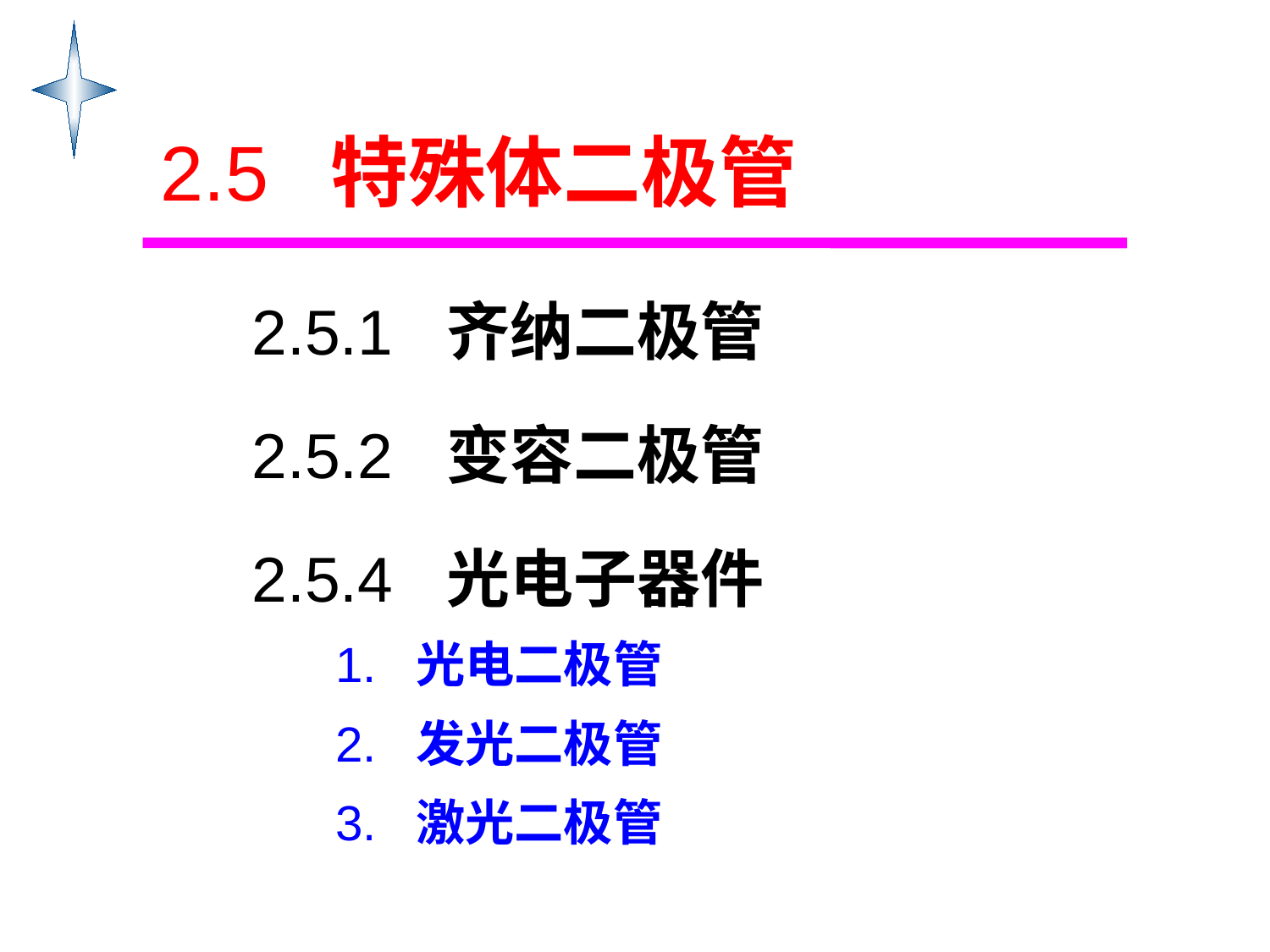

2.5  特殊体二极管

 2.5.1 齐纳二极管
 2.5.2 变容二极管
 2.5.4 光电子器件
1.  光电二极管
2.  发光二极管
3.  激光二极管